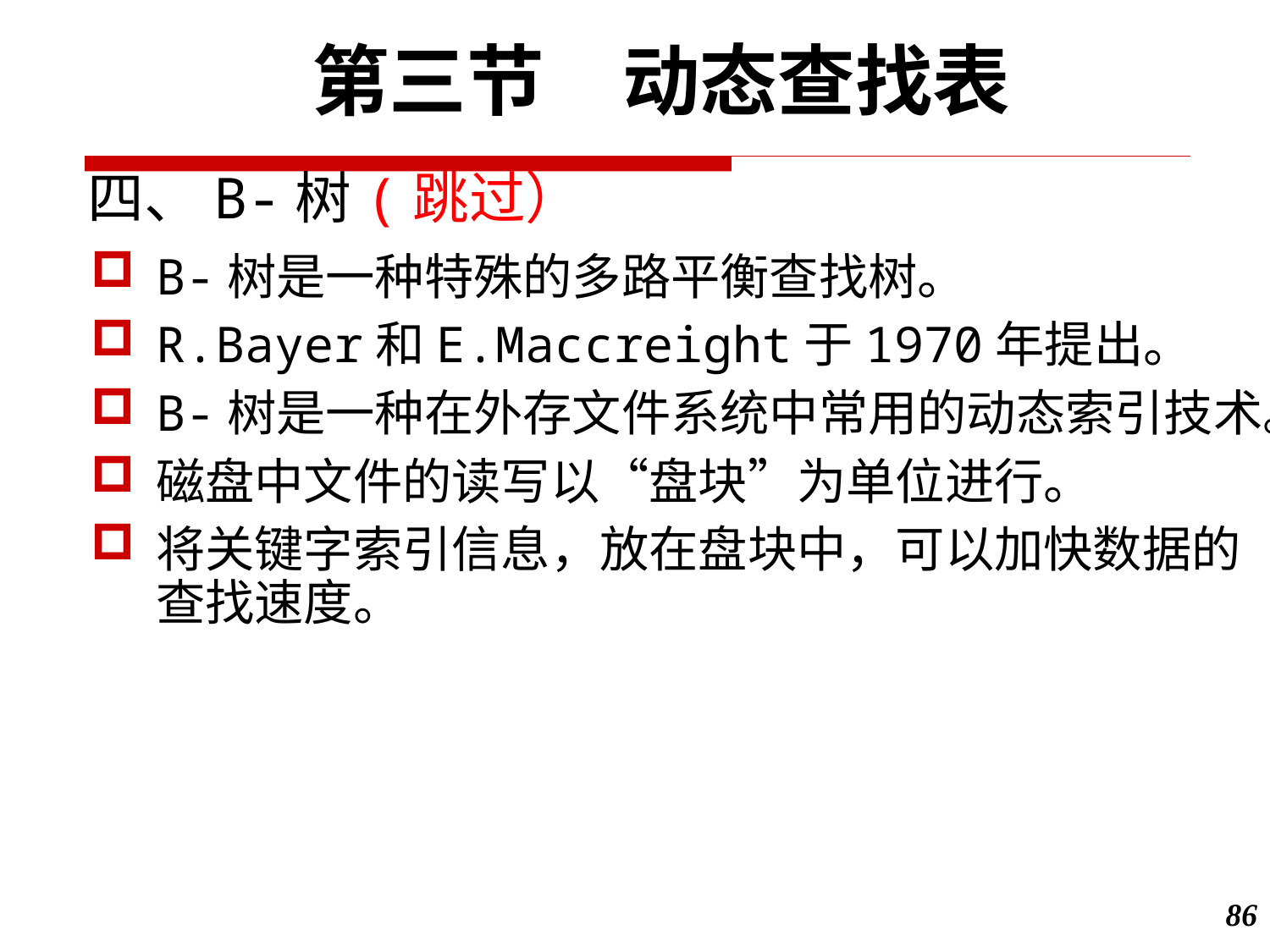

第三节　动态查找表
四、B-树(跳过）
B-树是一种特殊的多路平衡查找树。
R.Bayer和E.Maccreight于1970年提出。
B-树是一种在外存文件系统中常用的动态索引技术。
磁盘中文件的读写以“盘块”为单位进行。
将关键字索引信息，放在盘块中，可以加快数据的查找速度。

86